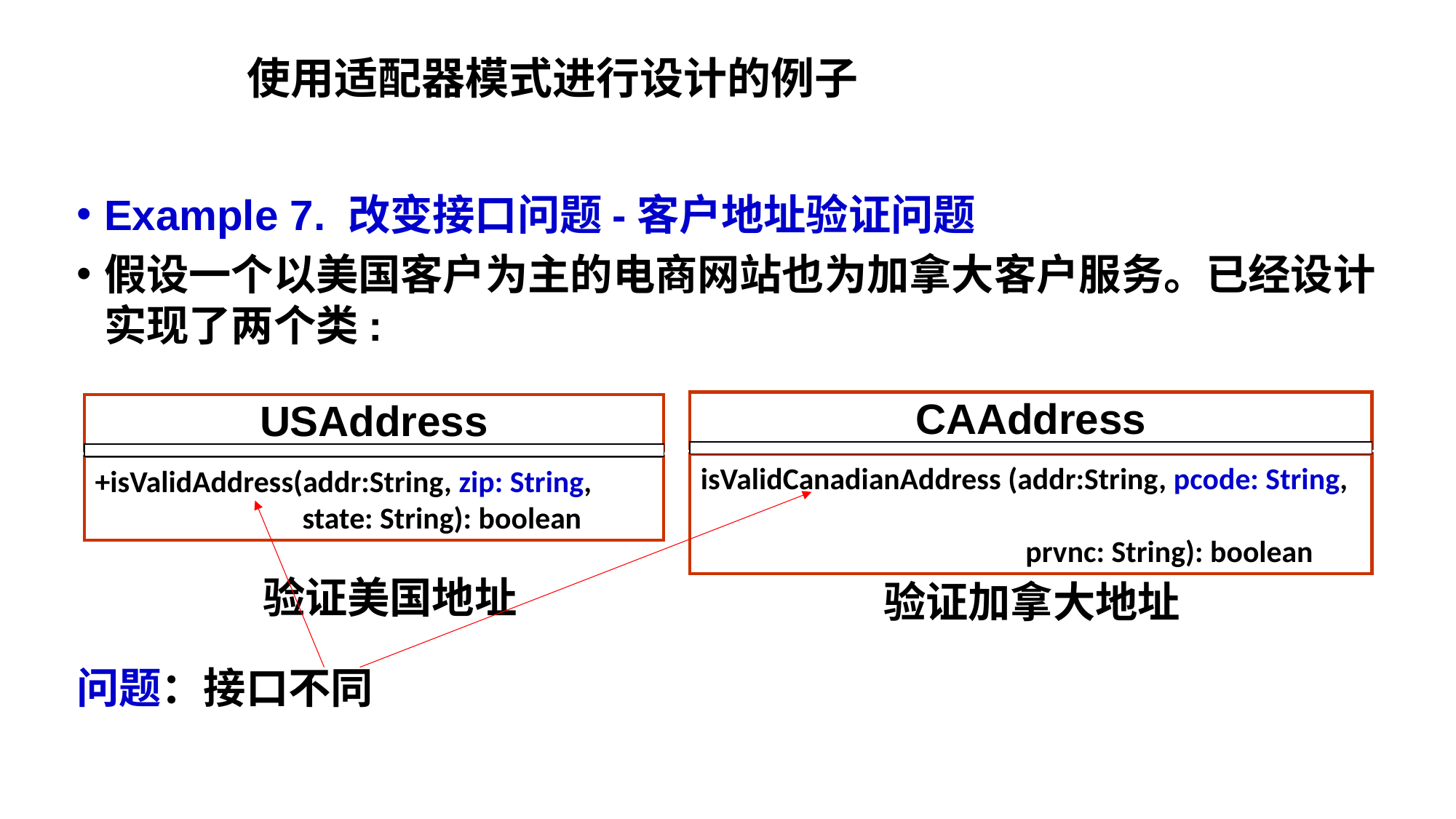

# 使用适配器模式进行设计的例子
Example 7. 改变接口问题-客户地址验证问题
假设一个以美国客户为主的电商网站也为加拿大客户服务。已经设计实现了两个类:
CAAddress

isValidCanadianAddress (addr:String, pcode: String,
                                               prvnc: String): boolean
USAddress

+isValidAddress(addr:String, zip: String,
                              state: String): boolean
问题：接口不同
验证美国地址
验证加拿大地址
43